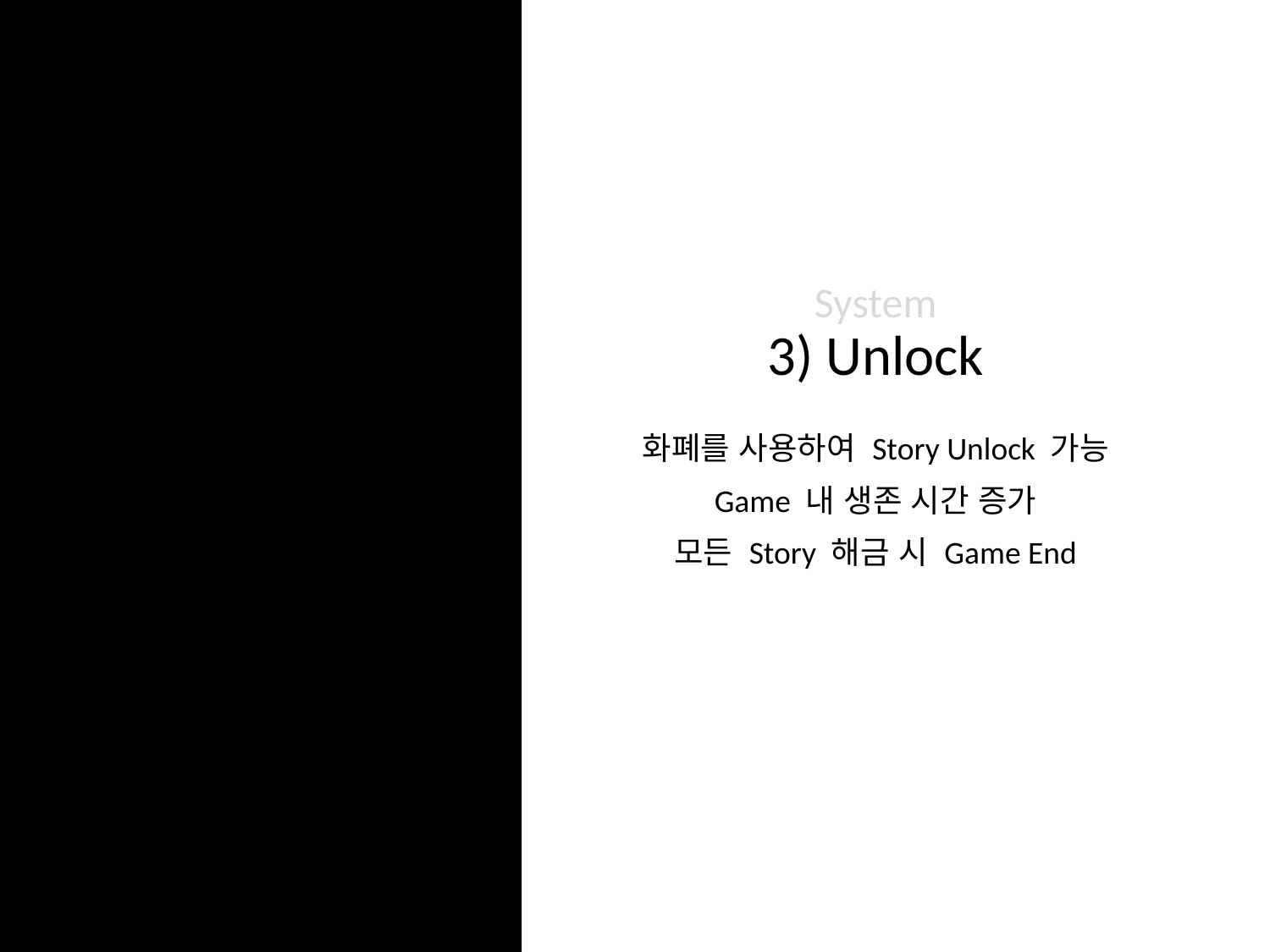

# System 3) Unlock
화폐를 사용하여 Story Unlock 가능
Game 내 생존 시간 증가
모든 Story 해금 시 Game End